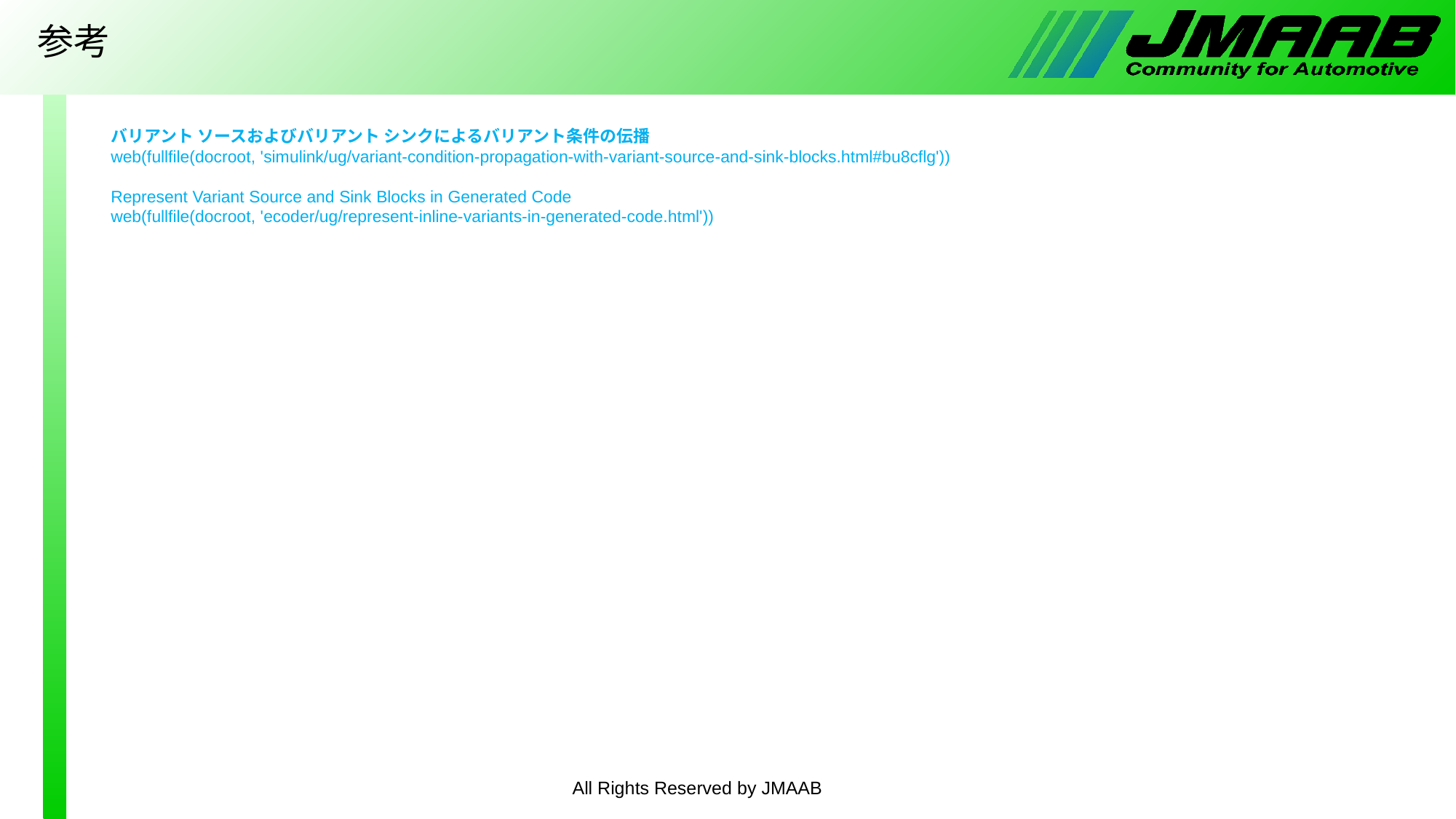

# 参考
バリアント ソースおよびバリアント シンクによるバリアント条件の伝播
web(fullfile(docroot, 'simulink/ug/variant-condition-propagation-with-variant-source-and-sink-blocks.html#bu8cflg'))

Represent Variant Source and Sink Blocks in Generated Code
web(fullfile(docroot, 'ecoder/ug/represent-inline-variants-in-generated-code.html'))